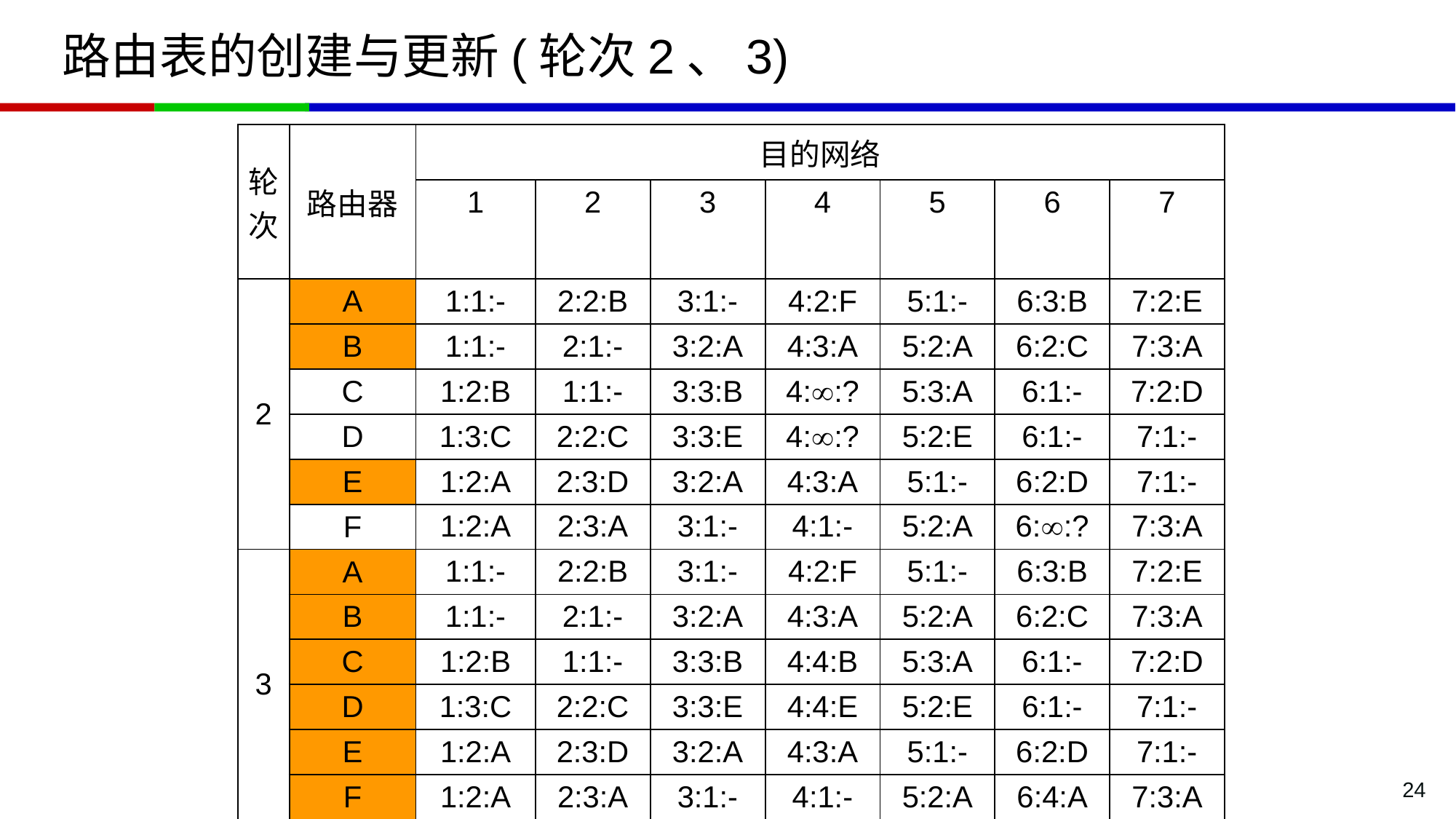

# 路由表的创建与更新(轮次2、3)
| 轮次 | 路由器 | 目的网络 |  |  |  |  |  |  |
| --- | --- | --- | --- | --- | --- | --- | --- | --- |
|  |  | 1 | 2 | 3 | 4 | 5 | 6 | 7 |
| 2 | A | 1:1:- | 2:2:B | 3:1:- | 4:2:F | 5:1:- | 6:3:B | 7:2:E |
|  | B | 1:1:- | 2:1:- | 3:2:A | 4:3:A | 5:2:A | 6:2:C | 7:3:A |
|  | C | 1:2:B | 1:1:- | 3:3:B | 4:∞:? | 5:3:A | 6:1:- | 7:2:D |
|  | D | 1:3:C | 2:2:C | 3:3:E | 4:∞:? | 5:2:E | 6:1:- | 7:1:- |
|  | E | 1:2:A | 2:3:D | 3:2:A | 4:3:A | 5:1:- | 6:2:D | 7:1:- |
|  | F | 1:2:A | 2:3:A | 3:1:- | 4:1:- | 5:2:A | 6:∞:? | 7:3:A |
| 3 | A | 1:1:- | 2:2:B | 3:1:- | 4:2:F | 5:1:- | 6:3:B | 7:2:E |
|  | B | 1:1:- | 2:1:- | 3:2:A | 4:3:A | 5:2:A | 6:2:C | 7:3:A |
|  | C | 1:2:B | 1:1:- | 3:3:B | 4:4:B | 5:3:A | 6:1:- | 7:2:D |
|  | D | 1:3:C | 2:2:C | 3:3:E | 4:4:E | 5:2:E | 6:1:- | 7:1:- |
|  | E | 1:2:A | 2:3:D | 3:2:A | 4:3:A | 5:1:- | 6:2:D | 7:1:- |
|  | F | 1:2:A | 2:3:A | 3:1:- | 4:1:- | 5:2:A | 6:4:A | 7:3:A |
24